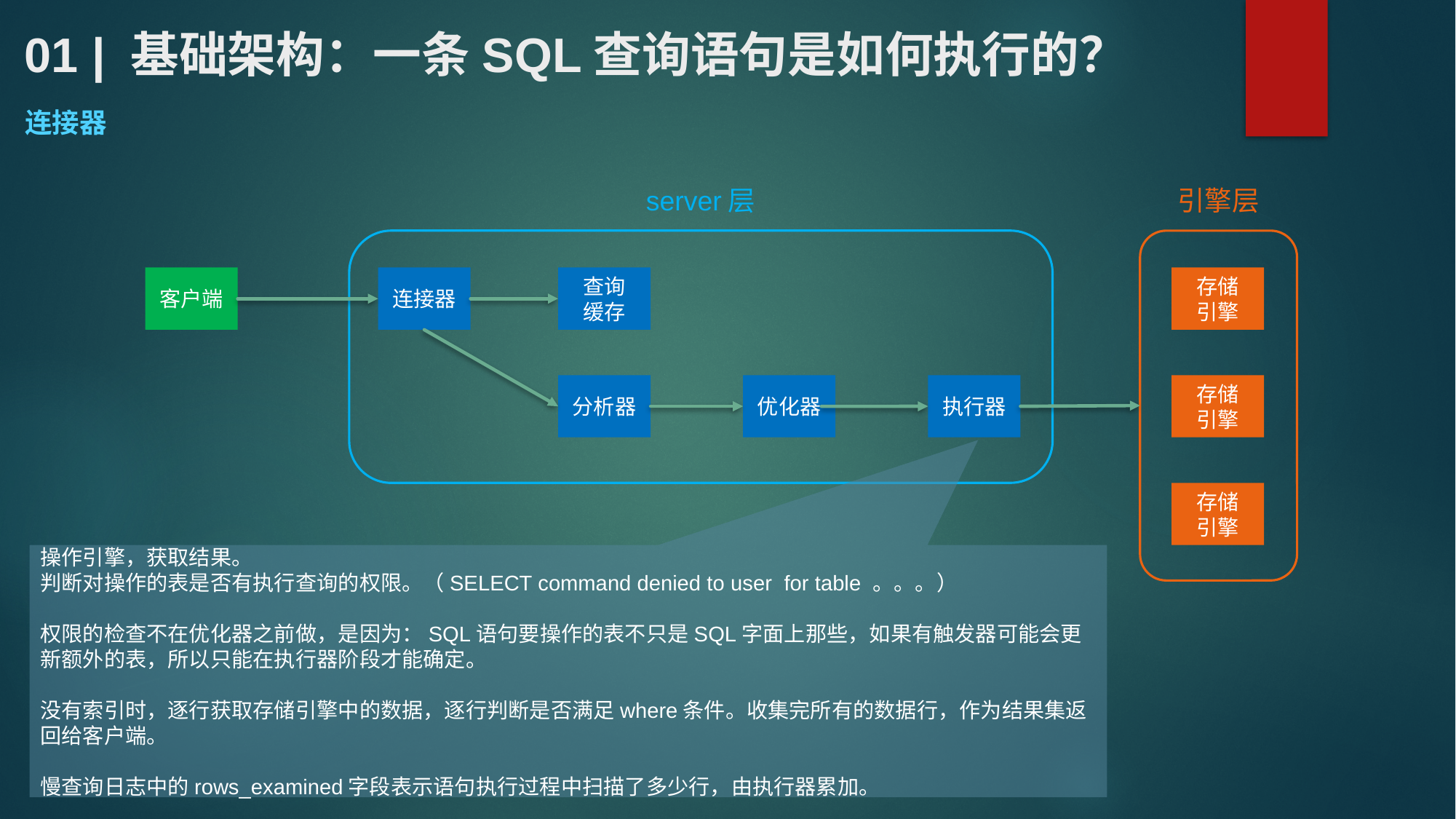

# 01 | 基础架构：一条SQL查询语句是如何执行的？
连接器
server层
引擎层

客户端
连接器
查询
缓存
存储
引擎
分析器
优化器
执行器
存储
引擎
存储
引擎
操作引擎，获取结果。
判断对操作的表是否有执行查询的权限。（SELECT command denied to user  for table 。。。）

权限的检查不在优化器之前做，是因为：SQL语句要操作的表不只是SQL字面上那些，如果有触发器可能会更新额外的表，所以只能在执行器阶段才能确定。

没有索引时，逐行获取存储引擎中的数据，逐行判断是否满足where条件。收集完所有的数据行，作为结果集返回给客户端。

慢查询日志中的rows_examined字段表示语句执行过程中扫描了多少行，由执行器累加。